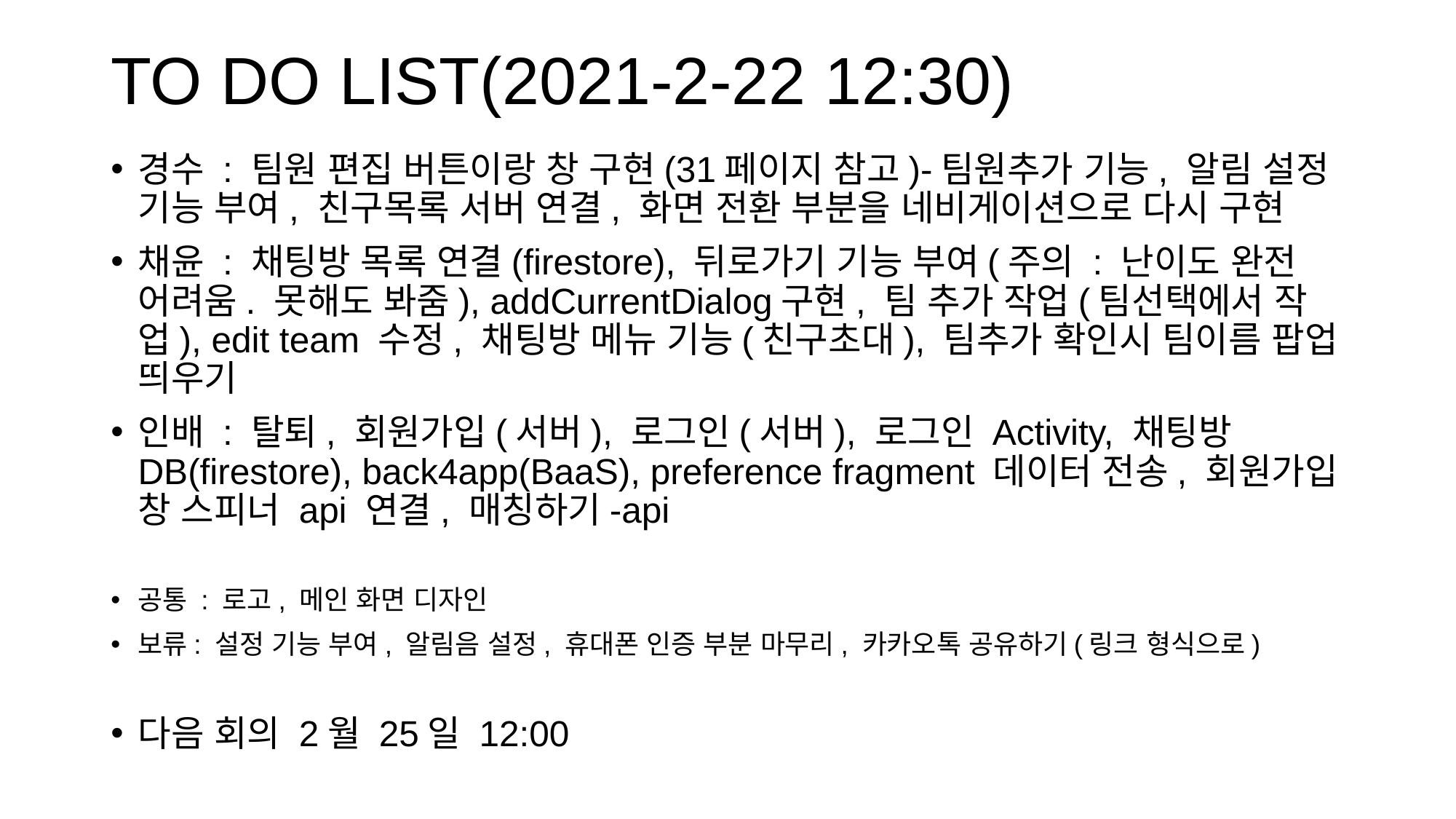

# TO DO LIST(2021-2-22 12:30)
경수 : 팀원 편집 버튼이랑 창 구현(31페이지 참고)-팀원추가 기능, 알림 설정 기능 부여, 친구목록 서버 연결, 화면 전환 부분을 네비게이션으로 다시 구현
채윤 : 채팅방 목록 연결(firestore), 뒤로가기 기능 부여(주의 : 난이도 완전 어려움. 못해도 봐줌), addCurrentDialog구현, 팀 추가 작업(팀선택에서 작업), edit team 수정, 채팅방 메뉴 기능(친구초대), 팀추가 확인시 팀이름 팝업 띄우기
인배 : 탈퇴, 회원가입(서버), 로그인(서버), 로그인 Activity, 채팅방 DB(firestore), back4app(BaaS), preference fragment 데이터 전송, 회원가입 창 스피너 api 연결, 매칭하기-api

공통 : 로고, 메인 화면 디자인
보류: 설정 기능 부여, 알림음 설정, 휴대폰 인증 부분 마무리, 카카오톡 공유하기(링크 형식으로)

다음 회의 2월 25일 12:00